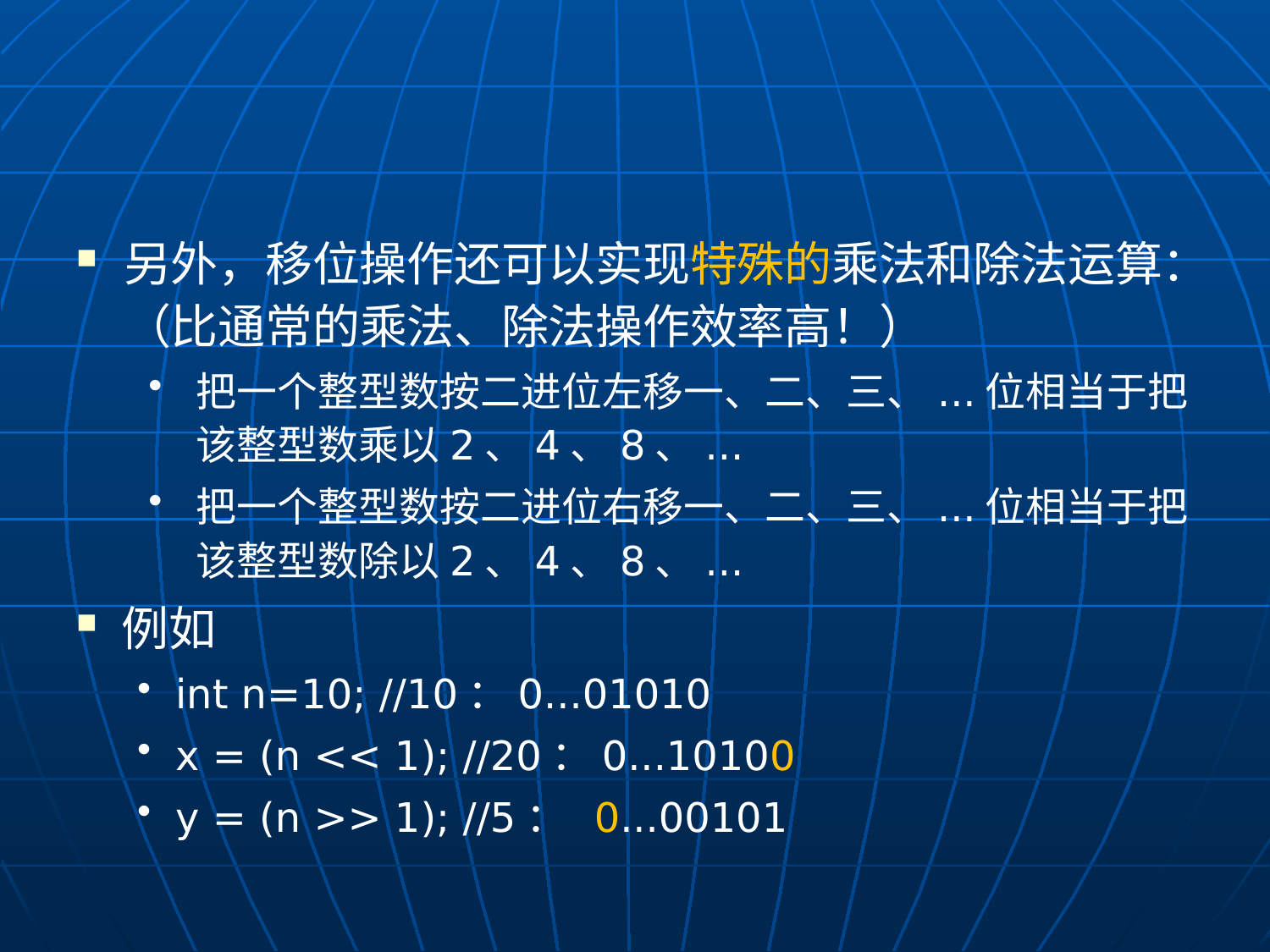

#
另外，移位操作还可以实现特殊的乘法和除法运算：（比通常的乘法、除法操作效率高！）
把一个整型数按二进位左移一、二、三、...位相当于把该整型数乘以2、4、8、...
把一个整型数按二进位右移一、二、三、...位相当于把该整型数除以2、4、8、...
例如
int n=10; //10：0...01010
x = (n << 1); //20：0...10100
y = (n >> 1); //5：  0...00101